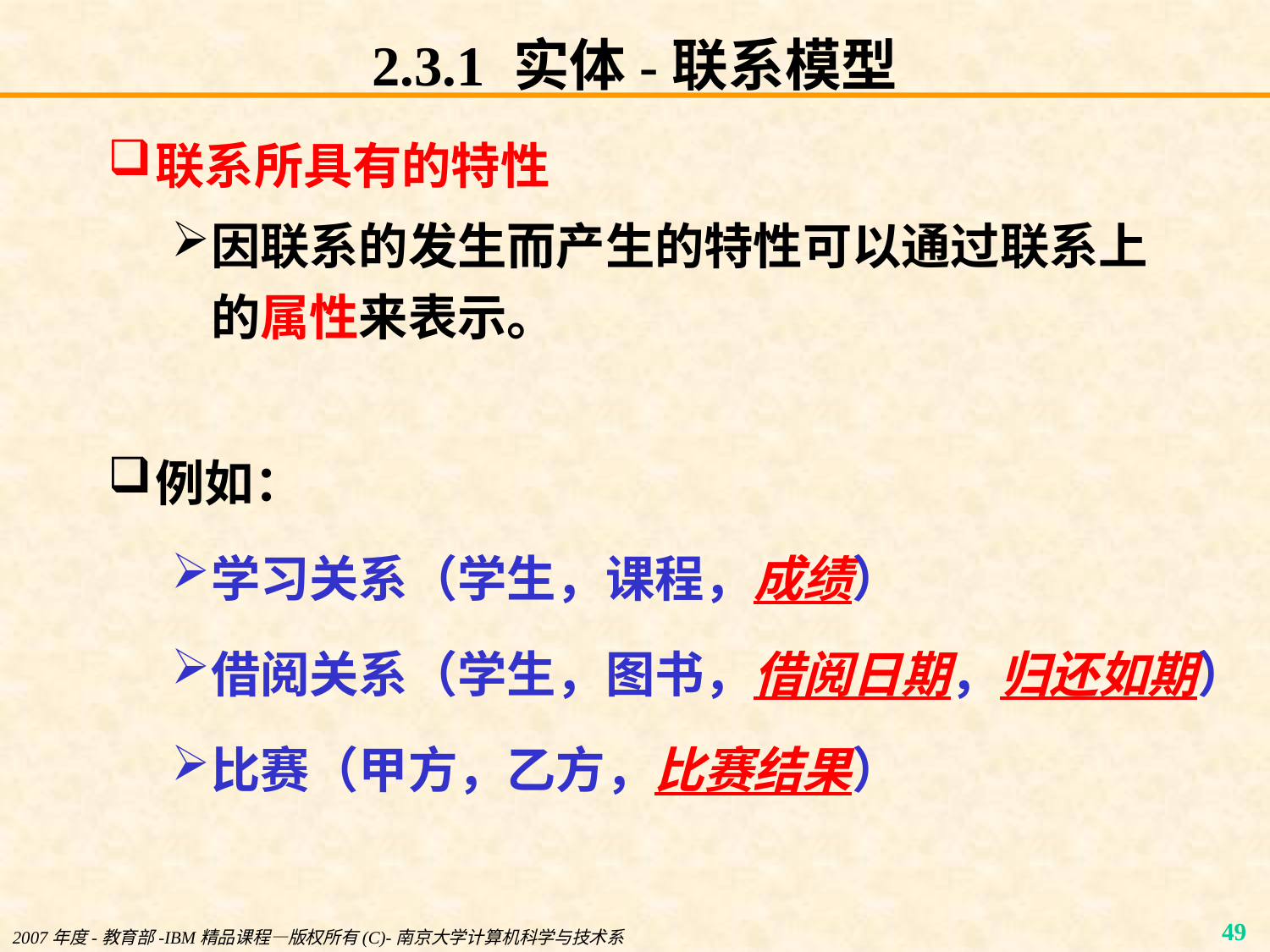

# 2.3.1 实体-联系模型
联系所具有的特性
因联系的发生而产生的特性可以通过联系上的属性来表示。
例如：
学习关系（学生，课程，成绩）
借阅关系（学生，图书，借阅日期，归还如期）
比赛（甲方，乙方，比赛结果）
49
2007年度-教育部-IBM精品课程—版权所有(C)-南京大学计算机科学与技术系